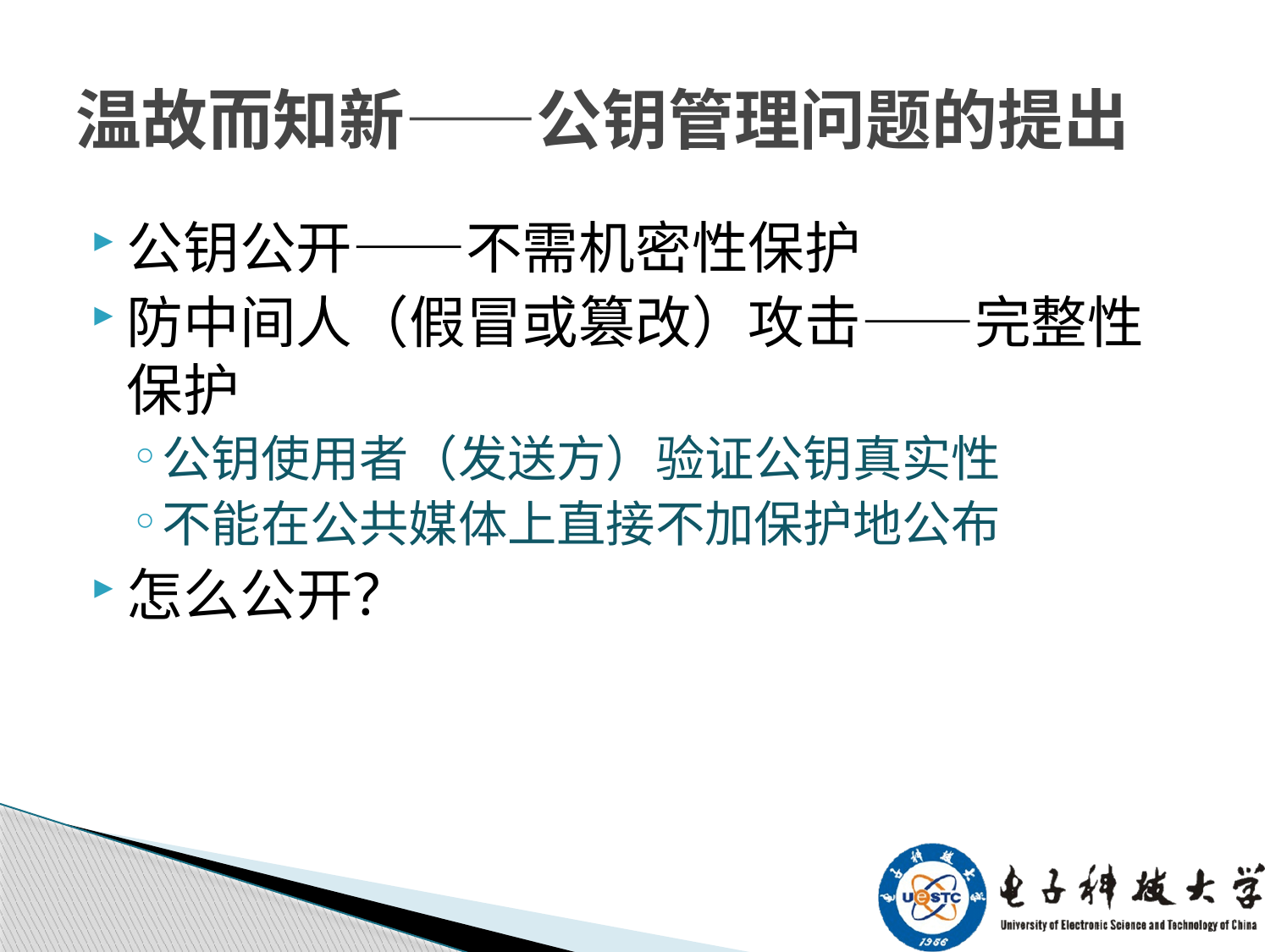

# 温故而知新——公钥管理问题的提出
公钥公开——不需机密性保护
防中间人（假冒或篡改）攻击——完整性保护
公钥使用者（发送方）验证公钥真实性
不能在公共媒体上直接不加保护地公布
怎么公开？